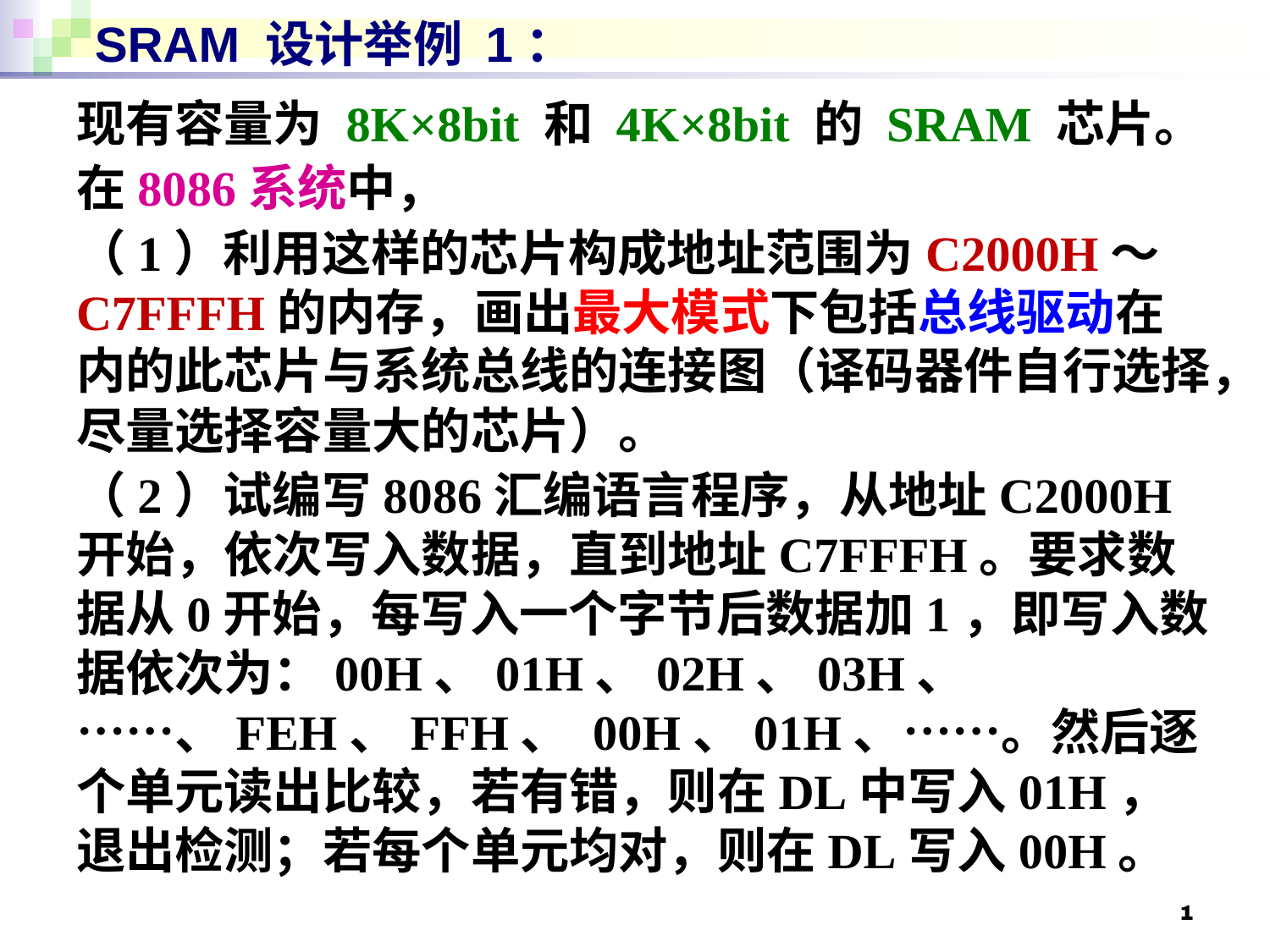

# SRAM 设计举例 1：
现有容量为 8K×8bit 和 4K×8bit 的 SRAM 芯片。
在8086系统中，
（1）利用这样的芯片构成地址范围为C2000H～C7FFFH的内存，画出最大模式下包括总线驱动在内的此芯片与系统总线的连接图（译码器件自行选择，尽量选择容量大的芯片）。
（2）试编写8086汇编语言程序，从地址C2000H开始，依次写入数据，直到地址C7FFFH。要求数据从0开始，每写入一个字节后数据加1，即写入数据依次为：00H、01H、02H、03H、……、FEH、FFH、 00H、01H、……。然后逐个单元读出比较，若有错，则在DL中写入01H，退出检测；若每个单元均对，则在DL写入00H。
1